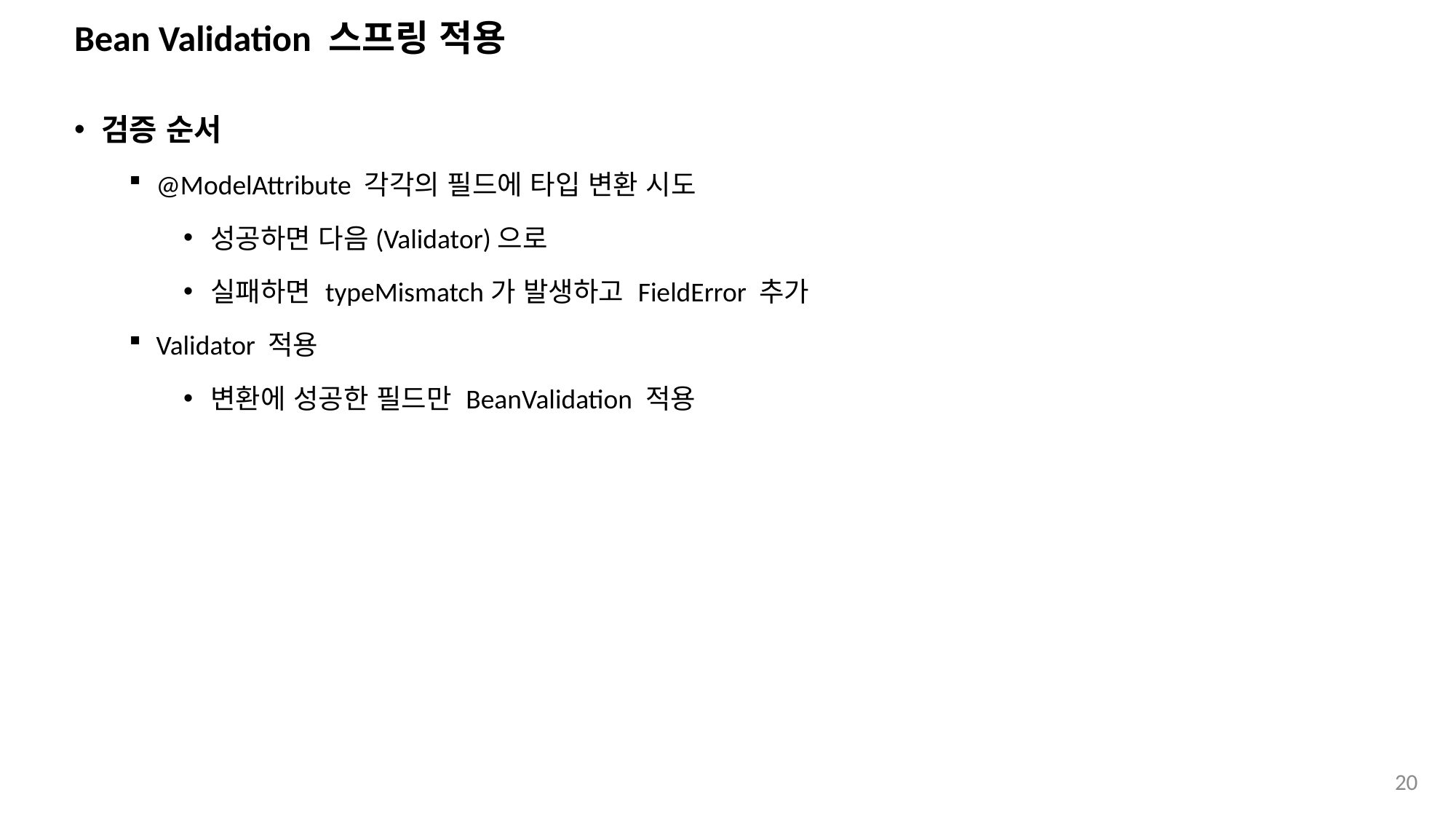

# Bean Validation 스프링 적용
검증 순서
@ModelAttribute 각각의 필드에 타입 변환 시도
성공하면 다음(Validator)으로
실패하면 typeMismatch가 발생하고 FieldError 추가
Validator 적용
변환에 성공한 필드만 BeanValidation 적용

20